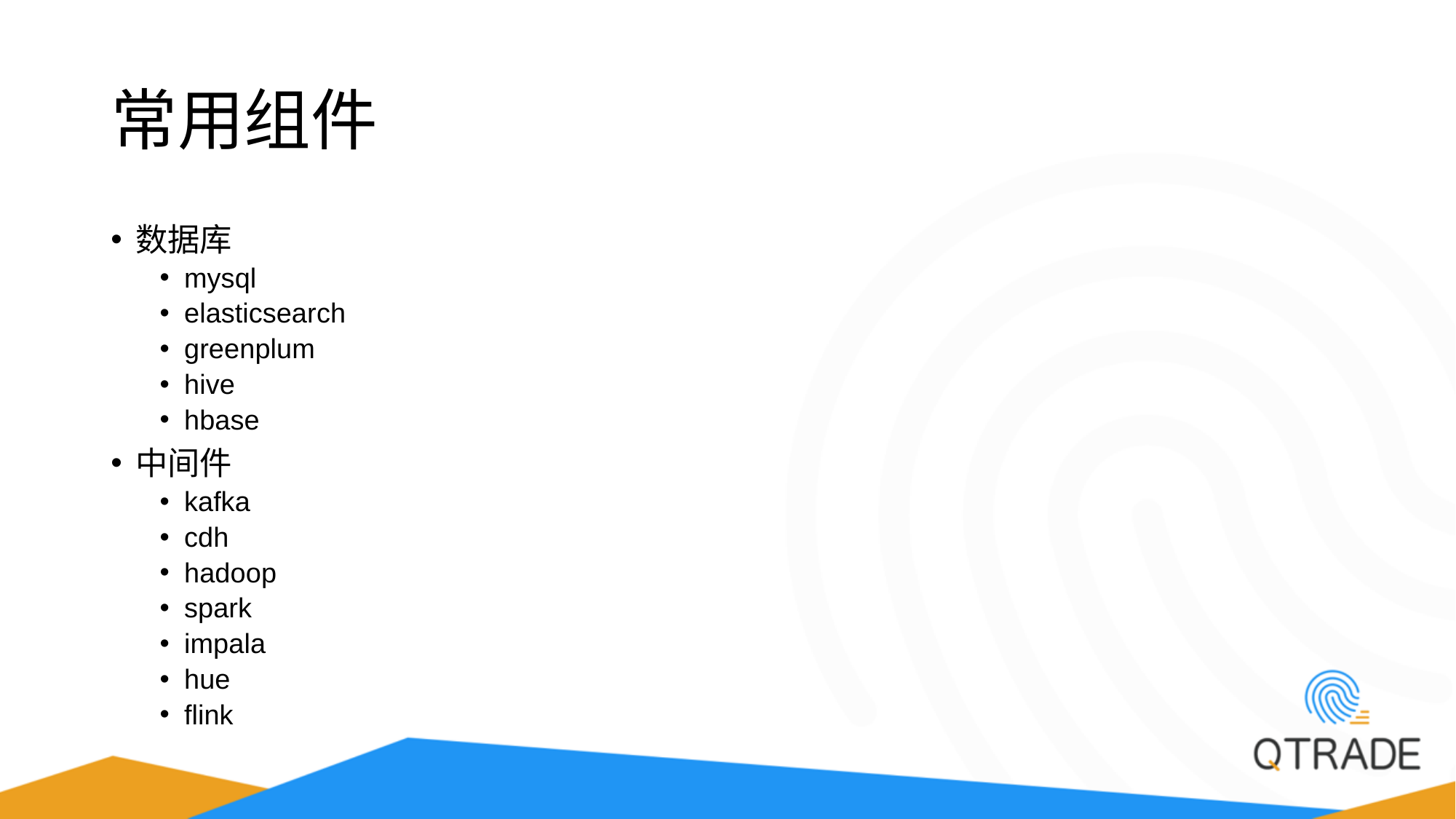

# 常用组件
数据库
mysql
elasticsearch
greenplum
hive
hbase
中间件
kafka
cdh
hadoop
spark
impala
hue
flink